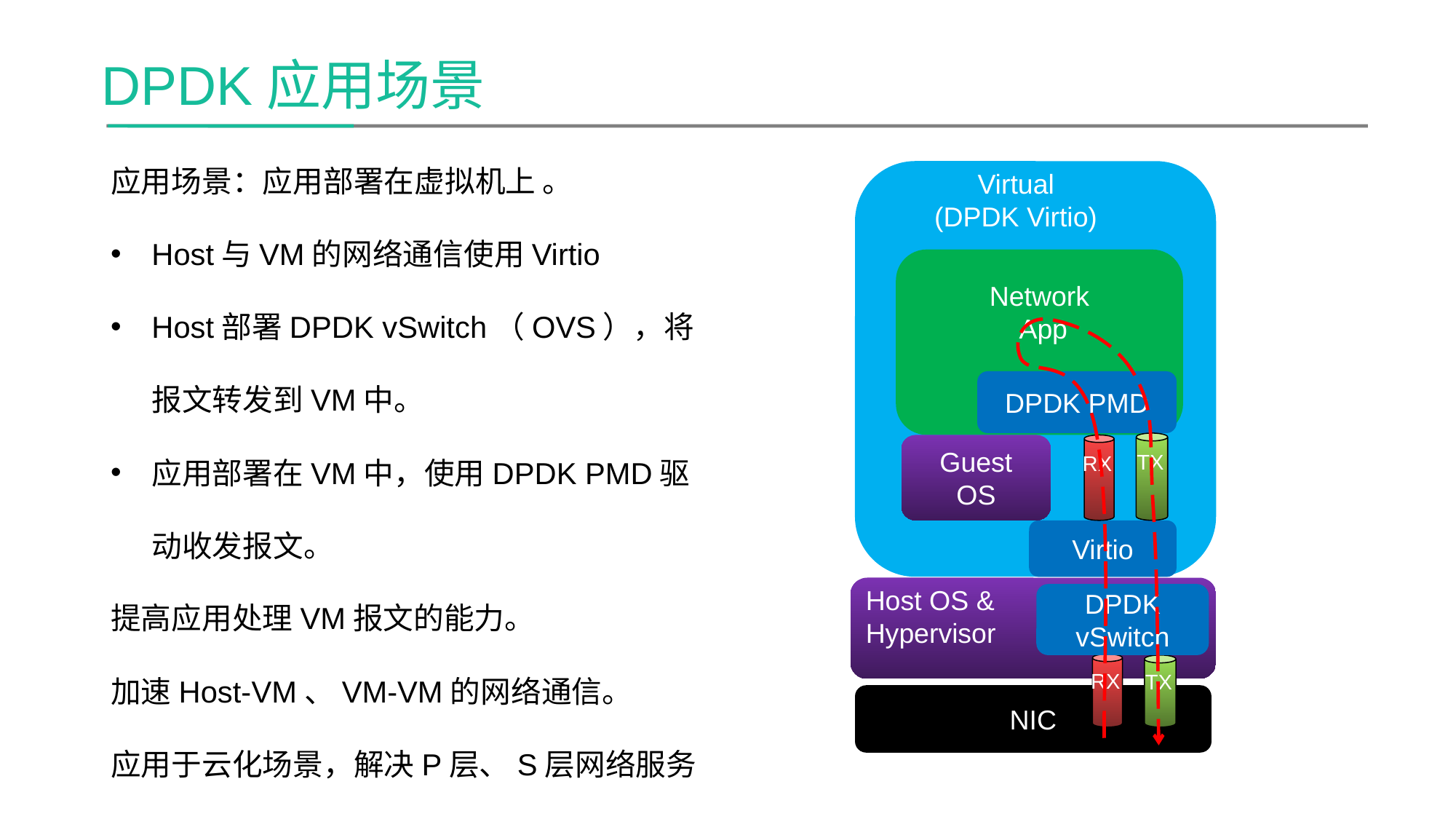

# DPDK应用场景
应用场景：应用部署在虚拟机上 。
Host与VM的网络通信使用Virtio
Host部署DPDK vSwitch（OVS），将报文转发到VM中。
应用部署在VM中，使用DPDK PMD驱动收发报文。
提高应用处理VM报文的能力。
加速Host-VM、VM-VM的网络通信。
应用于云化场景，解决P层、S层网络服务
Virtual
(DPDK Virtio)

Network
 App
DPDK PMD

TX
Guest OS

RX
Virtio

Host OS &
Hypervisor
DPDK
vSwitch

RX

TX
NIC